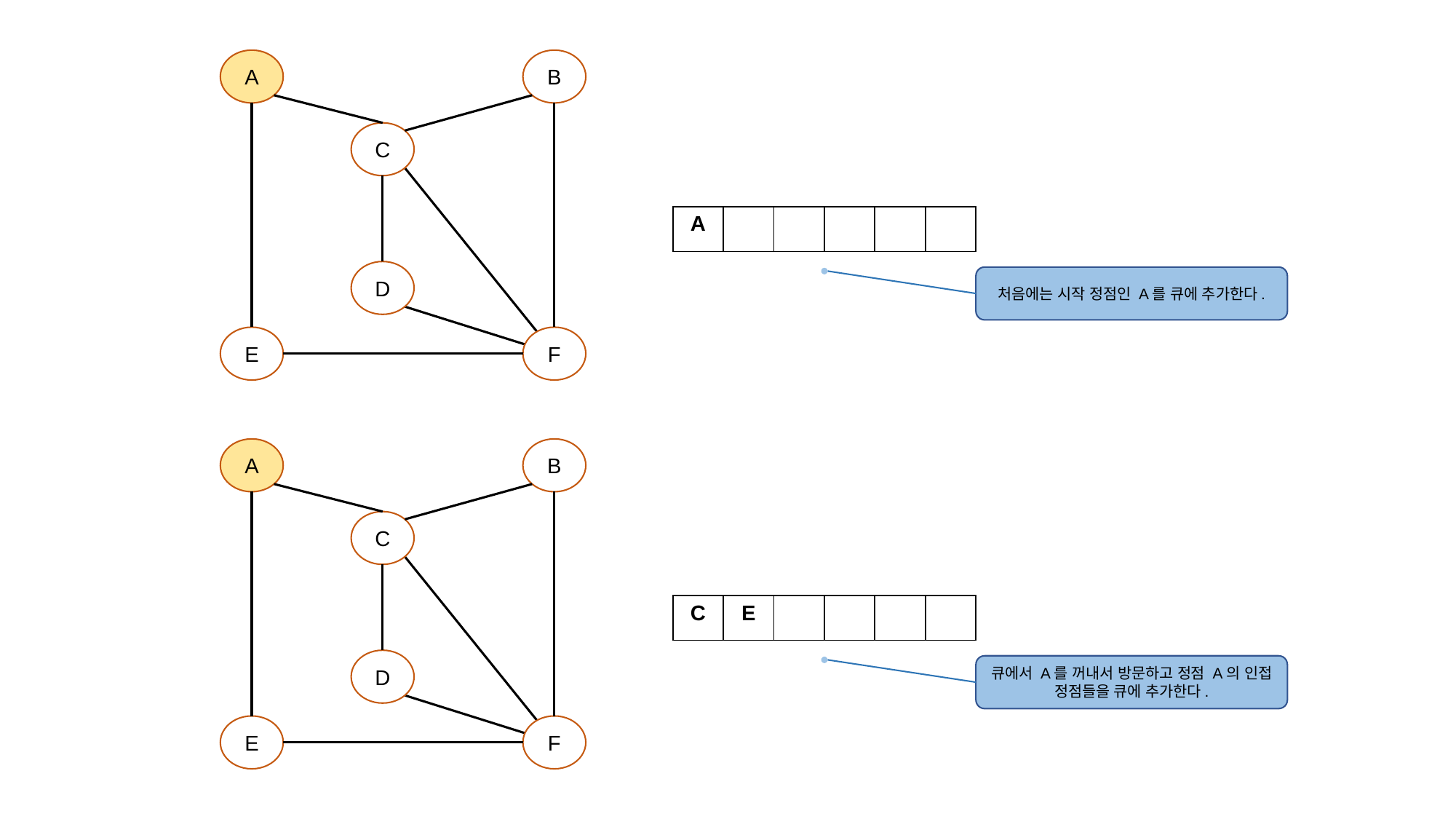

A
B
C
| A |  |  |  |  |  |
| --- | --- | --- | --- | --- | --- |
D
처음에는 시작 정점인 A를 큐에 추가한다.

E
F
A
B
C
| C | E |  |  |  |  |
| --- | --- | --- | --- | --- | --- |
D
큐에서 A를 꺼내서 방문하고 정점 A의 인접 정점들을 큐에 추가한다.

E
F